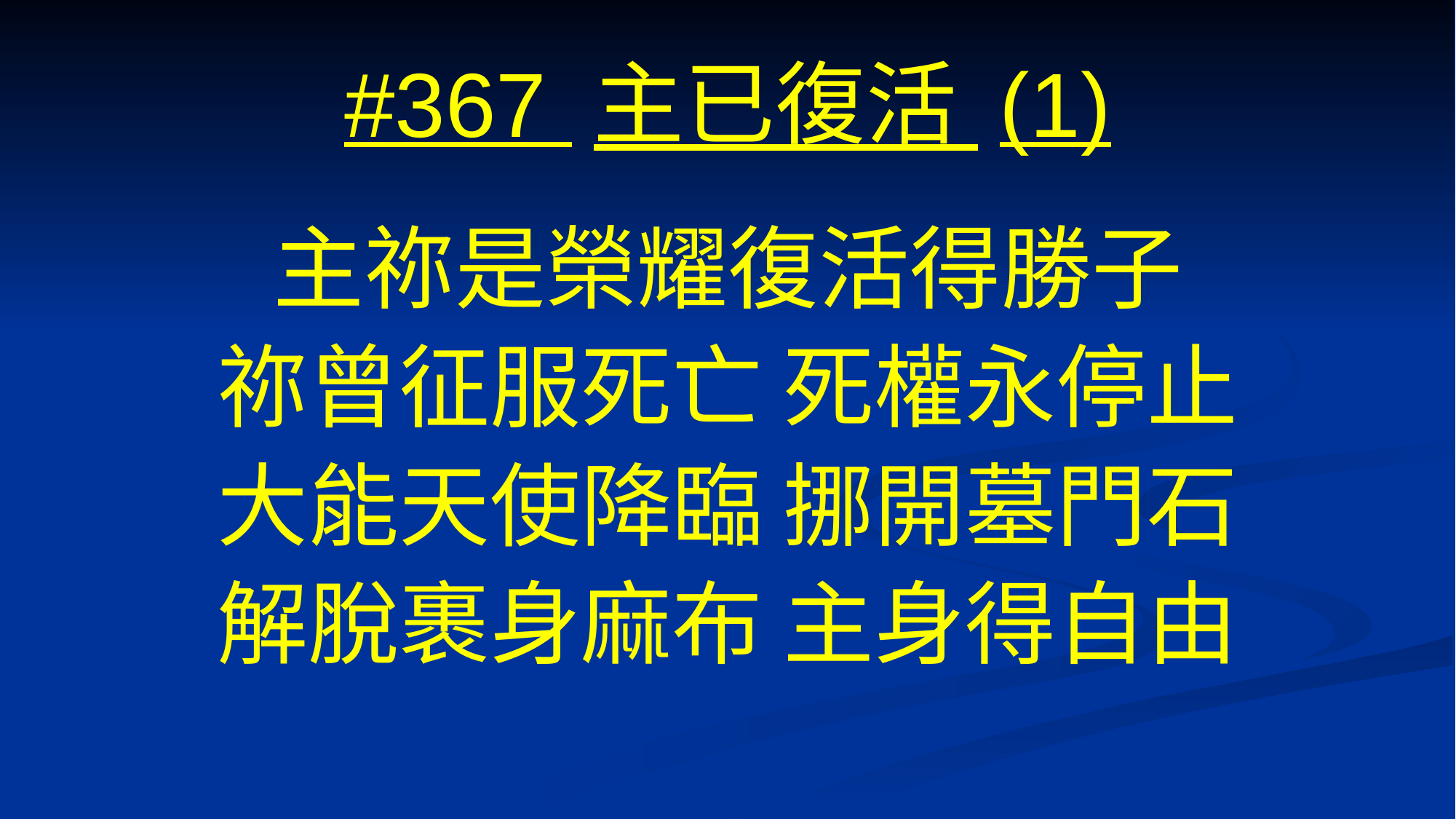

# #367 主已復活 (1)
主祢是榮耀復活得勝子
祢曾征服死亡 死權永停止
大能天使降臨 挪開墓門石
解脫裹身麻布 主身得自由